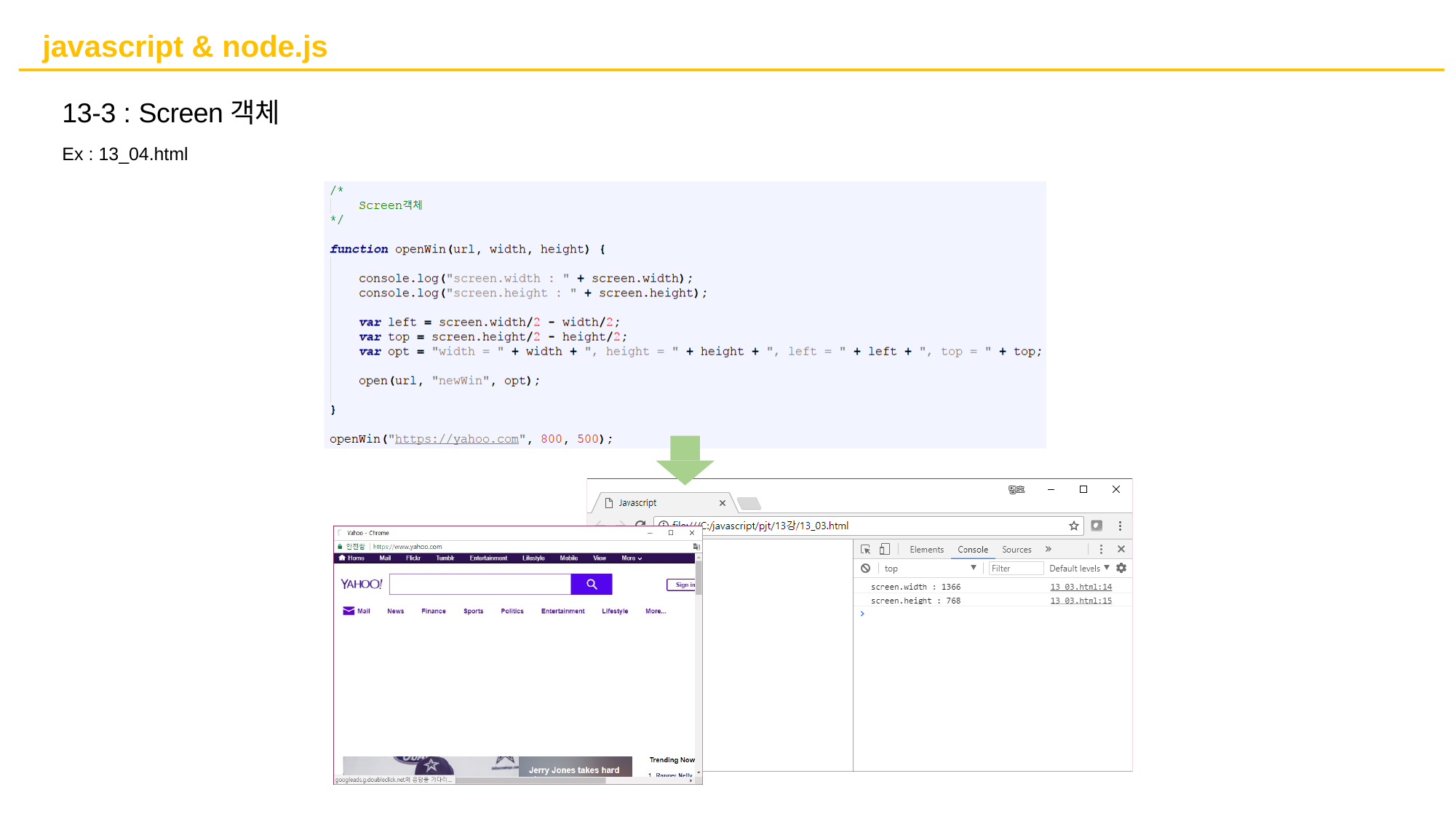

# javascript & node.js

13-3 : Screen객체
Ex : 13_04.html